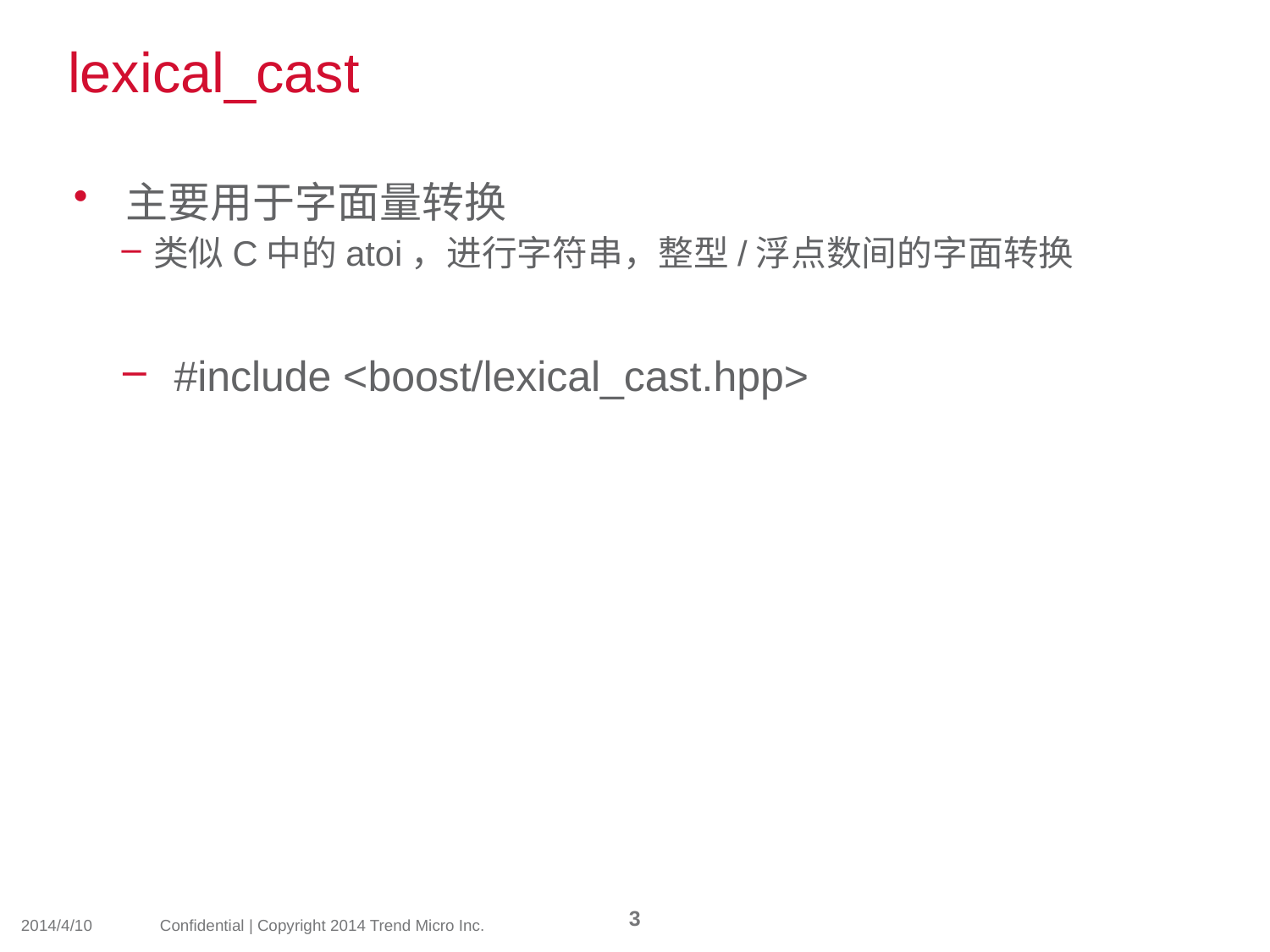

# lexical_cast
 主要用于字面量转换
类似C中的atoi，进行字符串，整型/浮点数间的字面转换

#include <boost/lexical_cast.hpp>

3
2014/4/10
Confidential | Copyright 2014 Trend Micro Inc.